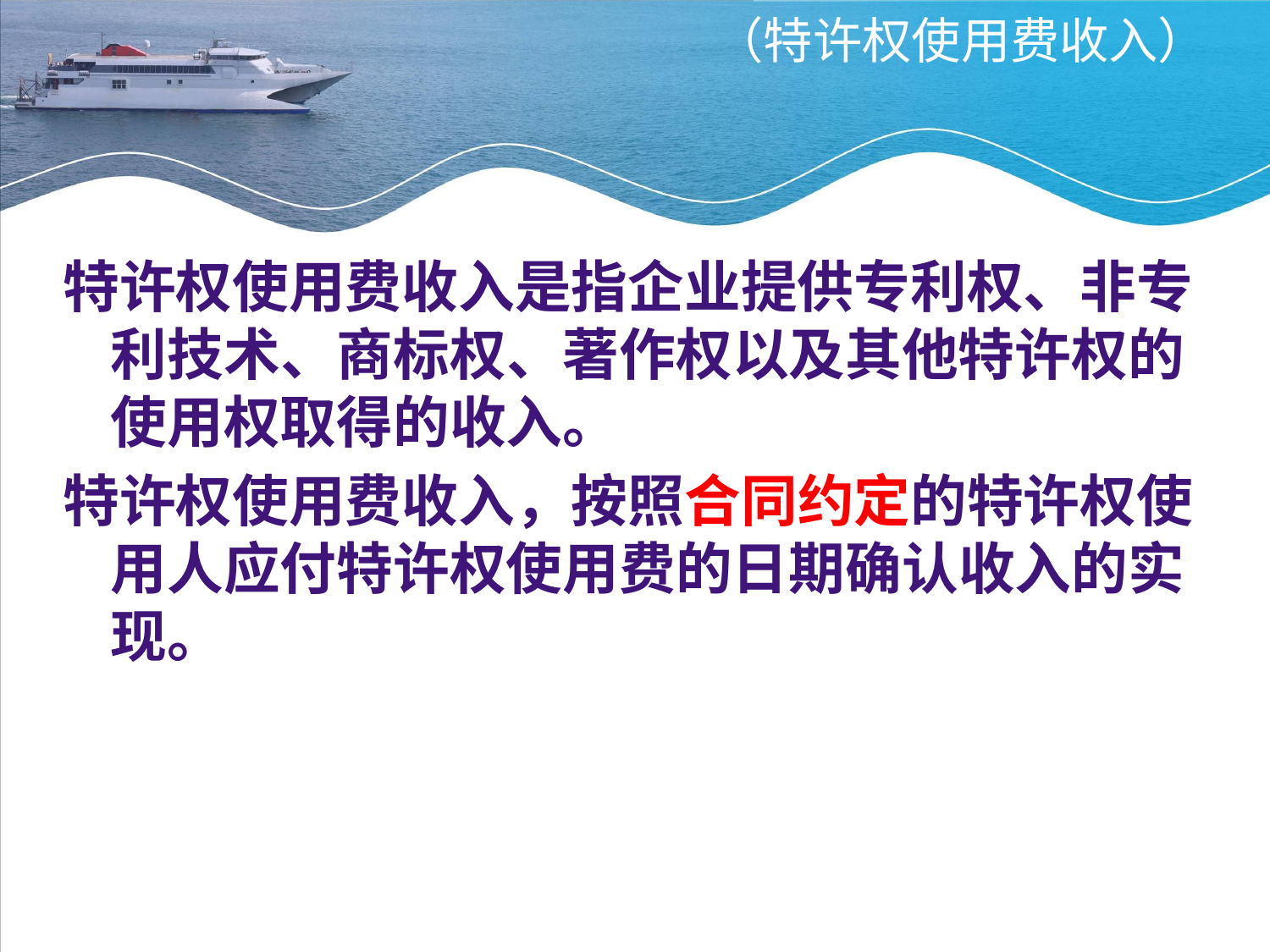

# （特许权使用费收入）
特许权使用费收入是指企业提供专利权、非专利技术、商标权、著作权以及其他特许权的使用权取得的收入。
特许权使用费收入，按照合同约定的特许权使用人应付特许权使用费的日期确认收入的实现。